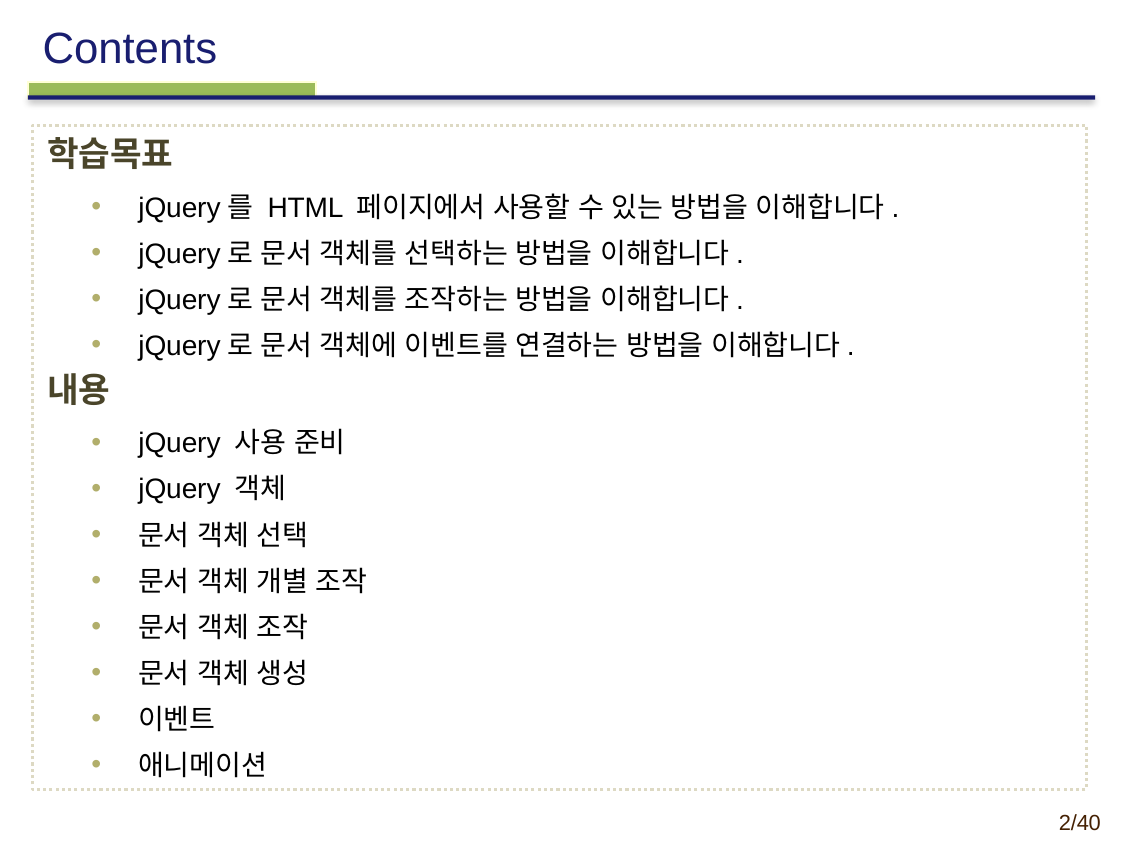

학습목표
jQuery를 HTML 페이지에서 사용할 수 있는 방법을 이해합니다.
jQuery로 문서 객체를 선택하는 방법을 이해합니다.
jQuery로 문서 객체를 조작하는 방법을 이해합니다.
jQuery로 문서 객체에 이벤트를 연결하는 방법을 이해합니다.
내용
jQuery 사용 준비
jQuery 객체
문서 객체 선택
문서 객체 개별 조작
문서 객체 조작
문서 객체 생성
이벤트
애니메이션